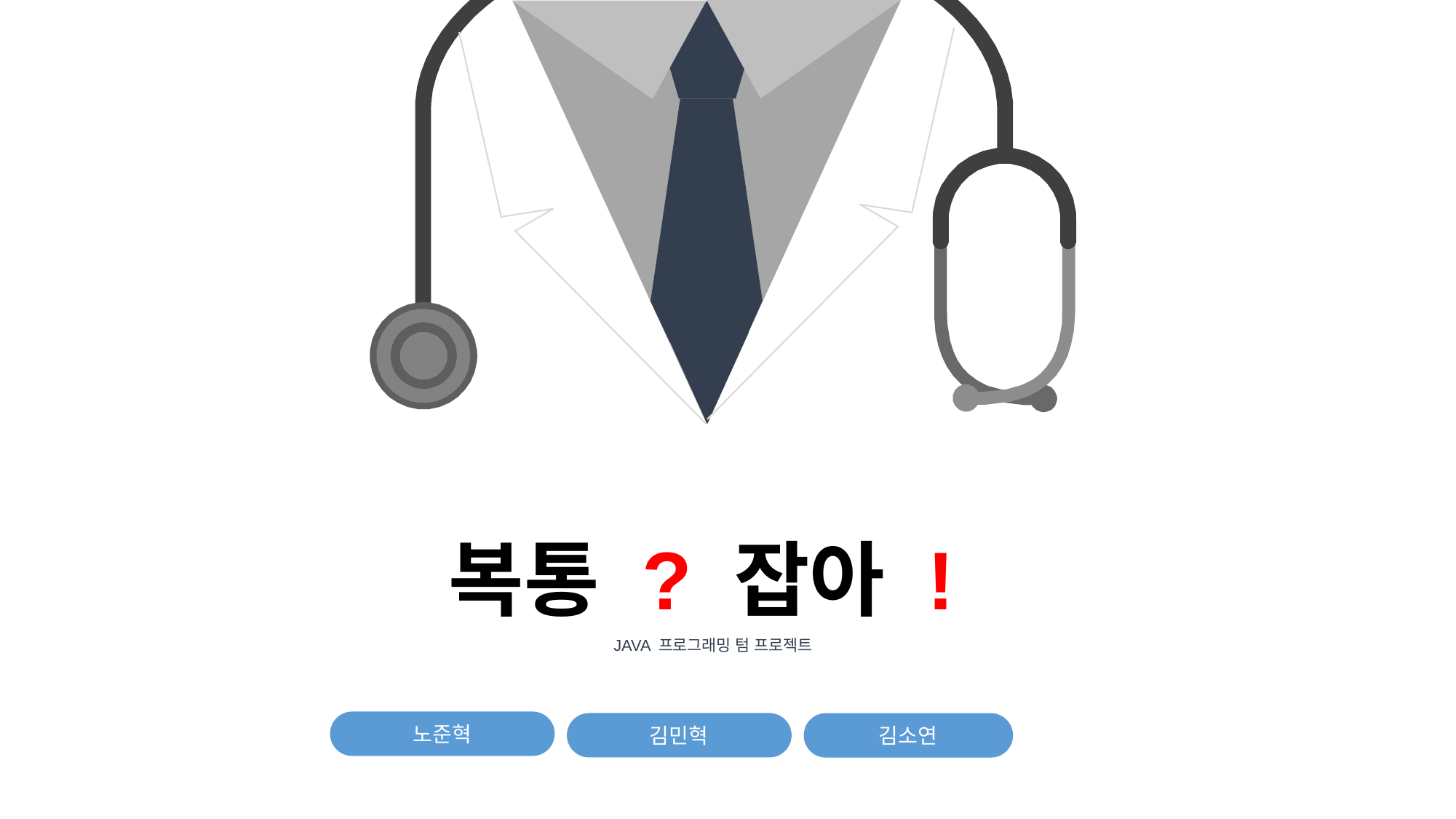

복통 ? 잡아 !
JAVA 프로그래밍 텀 프로젝트
노준혁
김민혁
김소연